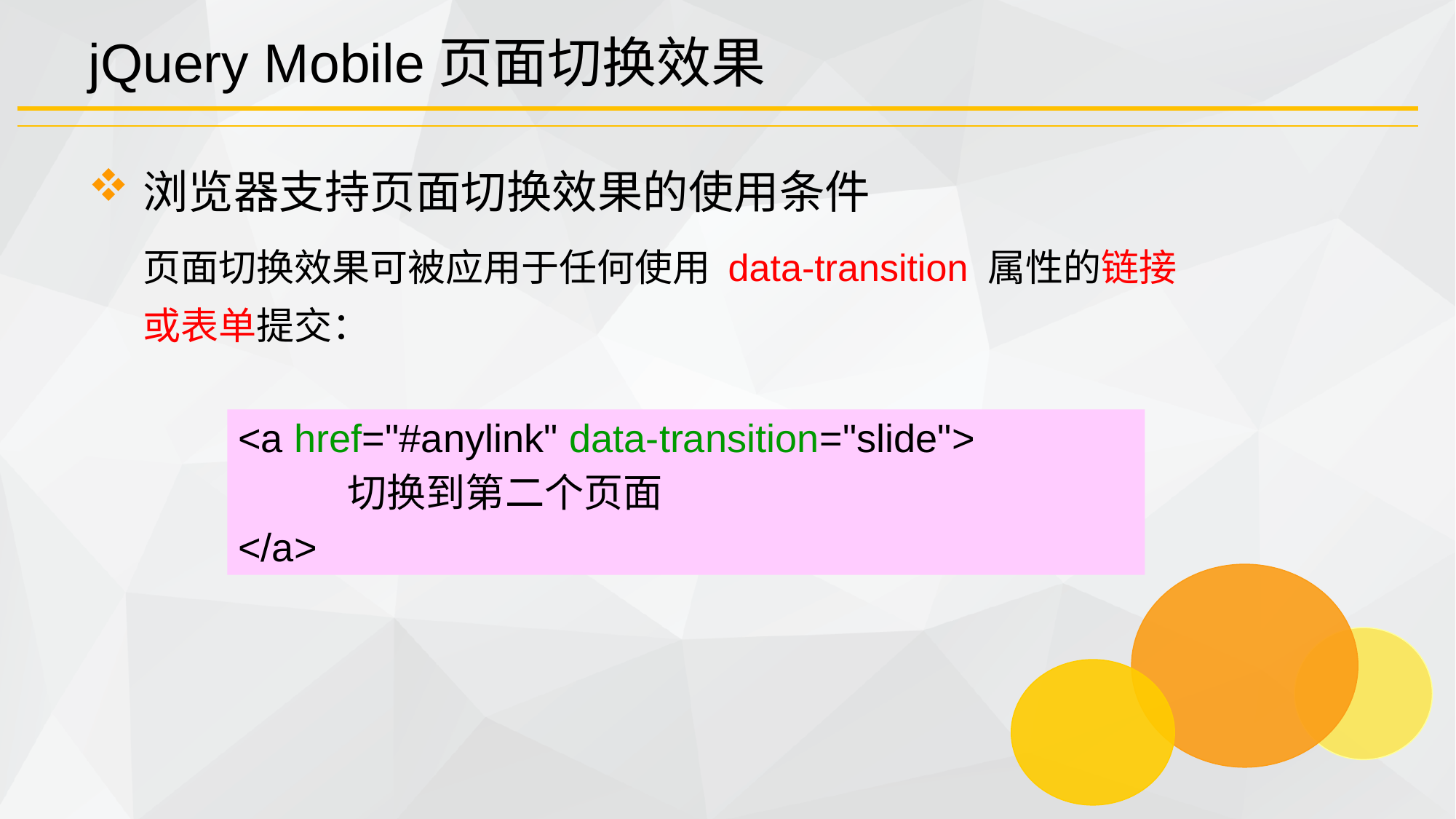

# jQuery Mobile页面切换效果
浏览器支持页面切换效果的使用条件
页面切换效果可被应用于任何使用 data-transition 属性的链接或表单提交：
<a href="#anylink" data-transition="slide">
	切换到第二个页面
</a>